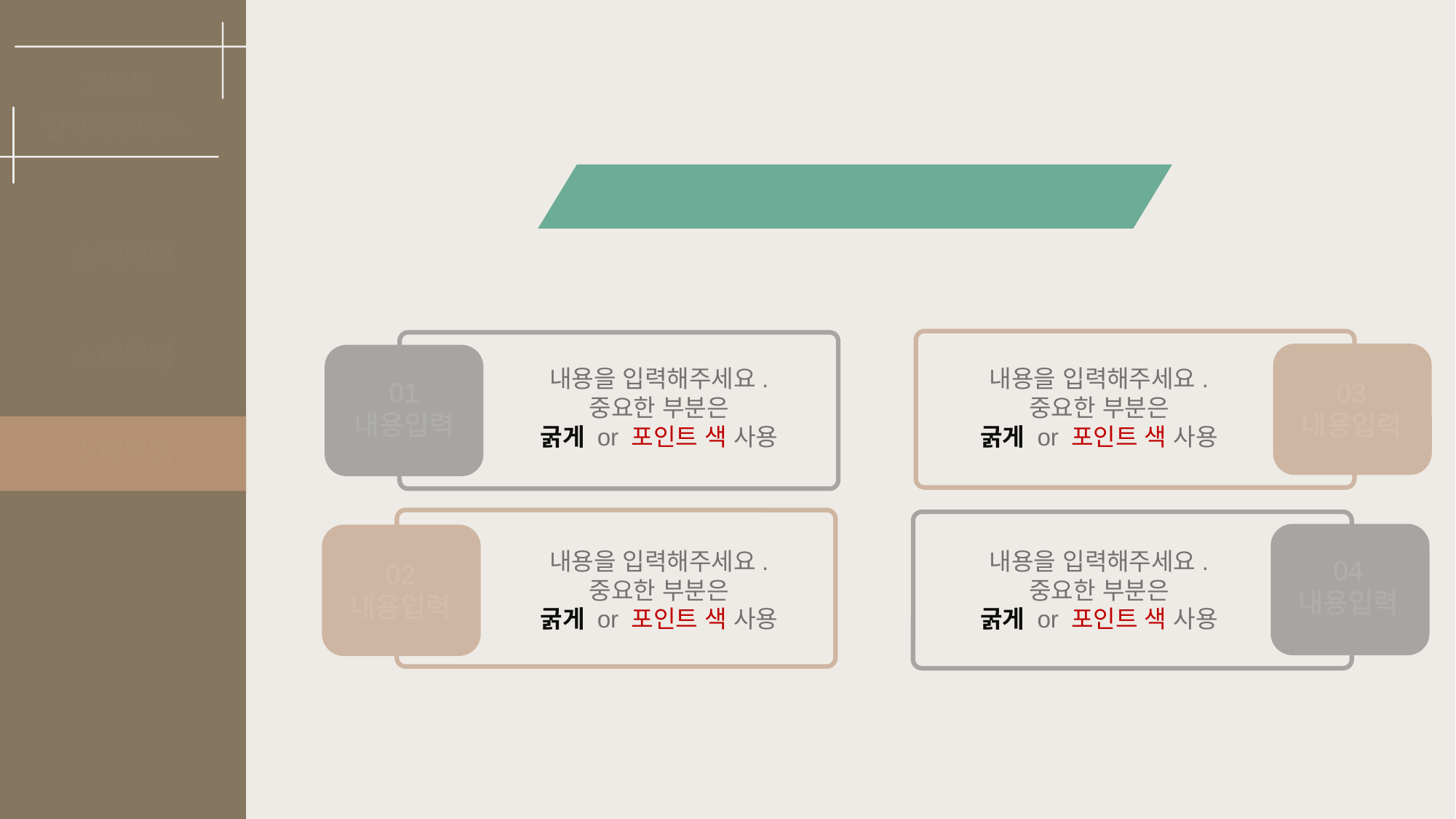

제목을
입력해주세요.

소제목을 입력해주세요.
소제목명
소제목명

내용을 입력해주세요.
중요한 부분은
굵게 or 포인트 색 사용
내용을 입력해주세요.
중요한 부분은
굵게 or 포인트 색 사용
01
내용입력
03
내용입력

소제목명

내용을 입력해주세요.
중요한 부분은
굵게 or 포인트 색 사용
내용을 입력해주세요.
중요한 부분은
굵게 or 포인트 색 사용
04
내용입력
02
내용입력